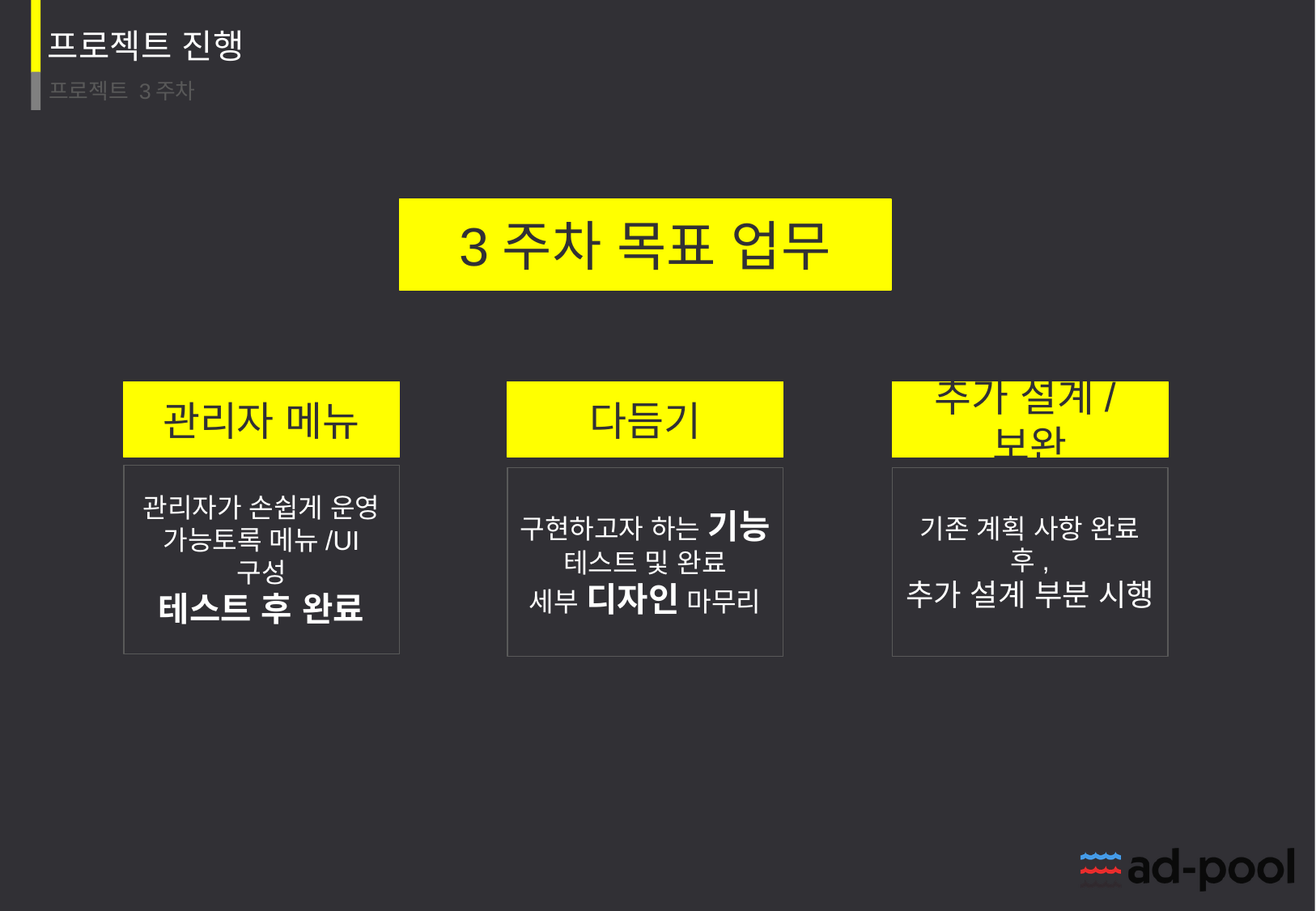

3주차 목표 업무
관리자 메뉴
다듬기
추가 설계/보완
관리자가 손쉽게 운영
가능토록 메뉴/UI
구성
테스트 후 완료
구현하고자 하는 기능 테스트 및 완료
세부 디자인 마무리
기존 계획 사항 완료 후,
추가 설계 부분 시행